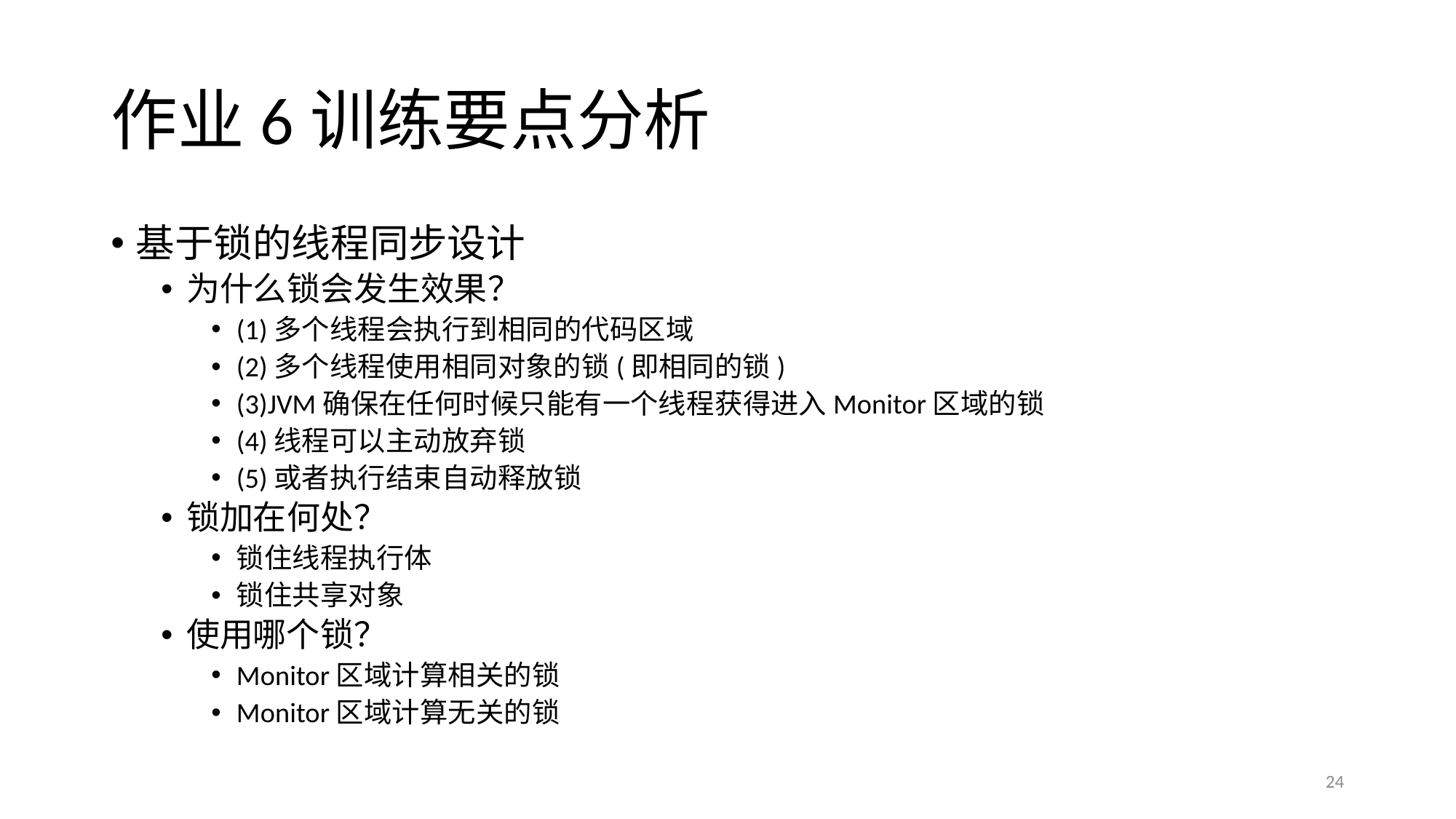

# 作业6训练要点分析
基于锁的线程同步设计
为什么锁会发生效果？
(1)多个线程会执行到相同的代码区域
(2)多个线程使用相同对象的锁(即相同的锁)
(3)JVM确保在任何时候只能有一个线程获得进入Monitor区域的锁
(4)线程可以主动放弃锁
(5)或者执行结束自动释放锁
锁加在何处？
锁住线程执行体
锁住共享对象
使用哪个锁？
Monitor区域计算相关的锁
Monitor区域计算无关的锁
24